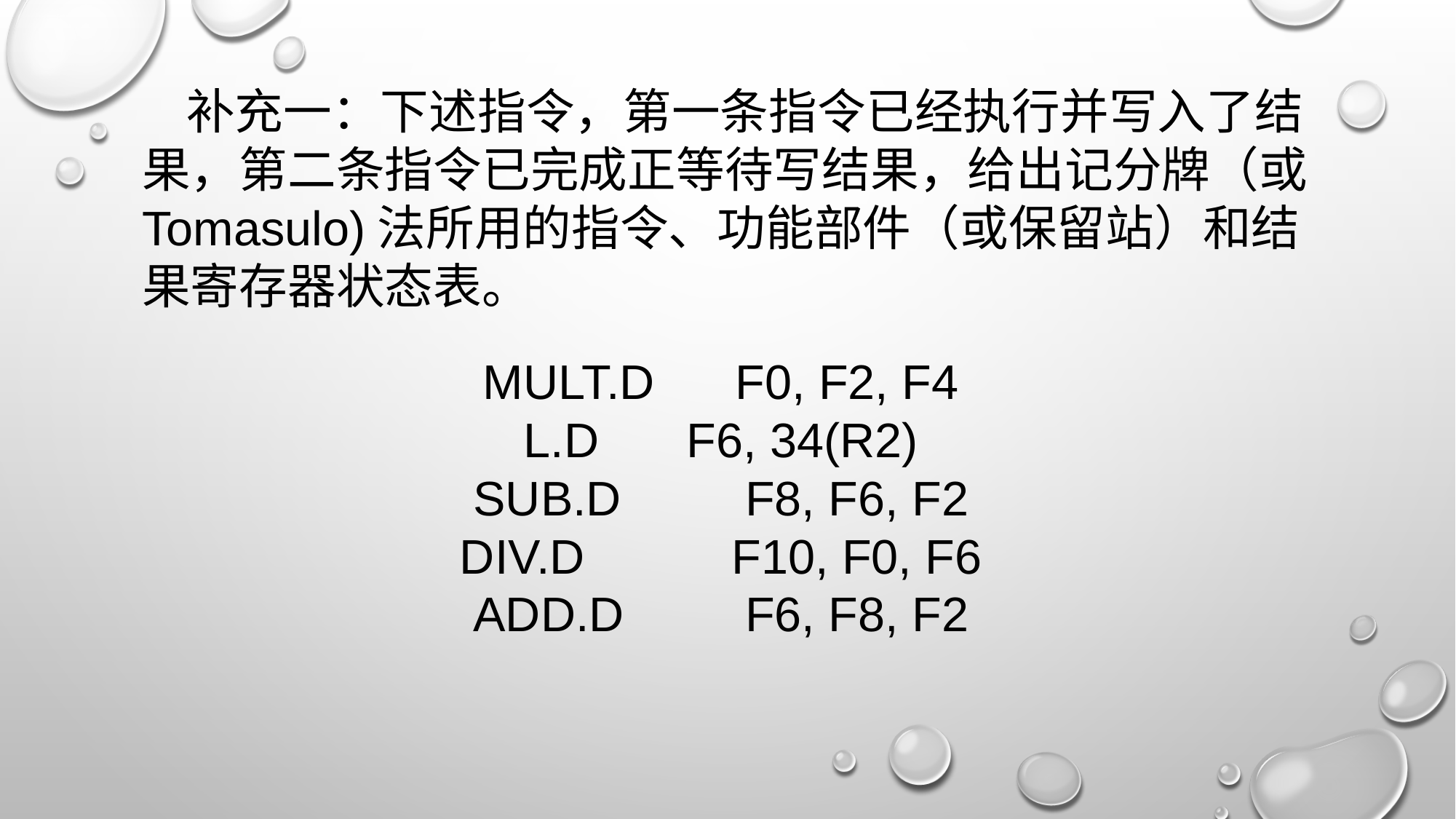

补充一：下述指令，第一条指令已经执行并写入了结果，第二条指令已完成正等待写结果，给出记分牌（或Tomasulo)法所用的指令、功能部件（或保留站）和结果寄存器状态表。
MULT.D      F0, F2, F4
L.D	    F6, 34(R2)
SUB.D	    F8, F6, F2
DIV.D	    F10, F0, F6
ADD.D	    F6, F8, F2